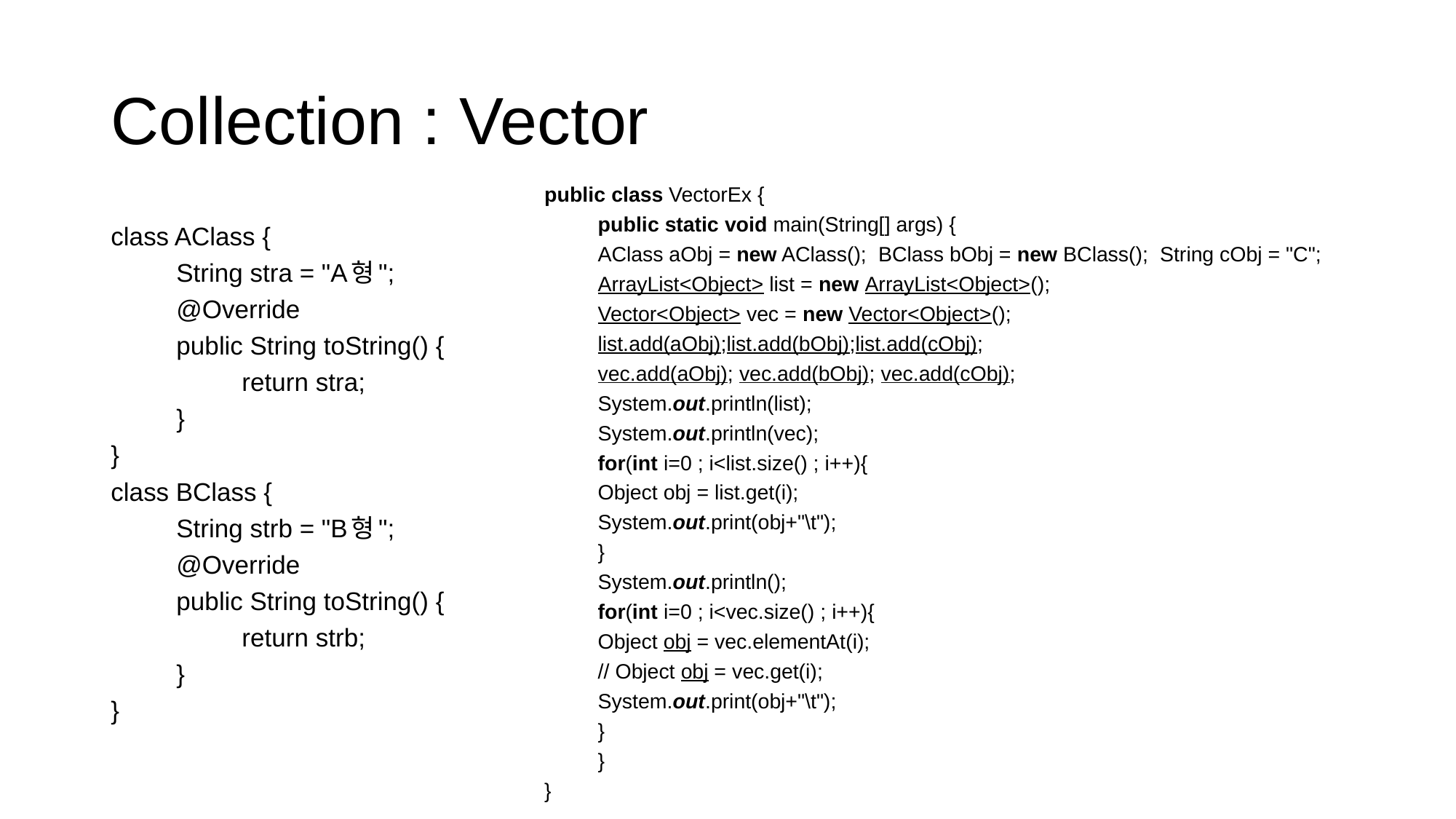

# Collection : Vector
public class VectorEx {
	public static void main(String[] args) {
		AClass aObj = new AClass();  BClass bObj = new BClass();  String cObj = "C";
		ArrayList<Object> list = new ArrayList<Object>();
		Vector<Object> vec = new Vector<Object>();
		list.add(aObj);list.add(bObj);list.add(cObj);
		vec.add(aObj); vec.add(bObj); vec.add(cObj);
		System.out.println(list);
		System.out.println(vec);
		for(int i=0 ; i<list.size() ; i++){
			Object obj = list.get(i);
			System.out.print(obj+"\t");
		}
		System.out.println();
		for(int i=0 ; i<vec.size() ; i++){
			Object obj = vec.elementAt(i);
			// Object obj = vec.get(i);
			System.out.print(obj+"\t");
		}
	}
}

class AClass {
	String stra = "A형";
	@Override
	public String toString() {
		return stra;
	}
}
class BClass {
	String strb = "B형";
	@Override
	public String toString() {
		return strb;
	}
}